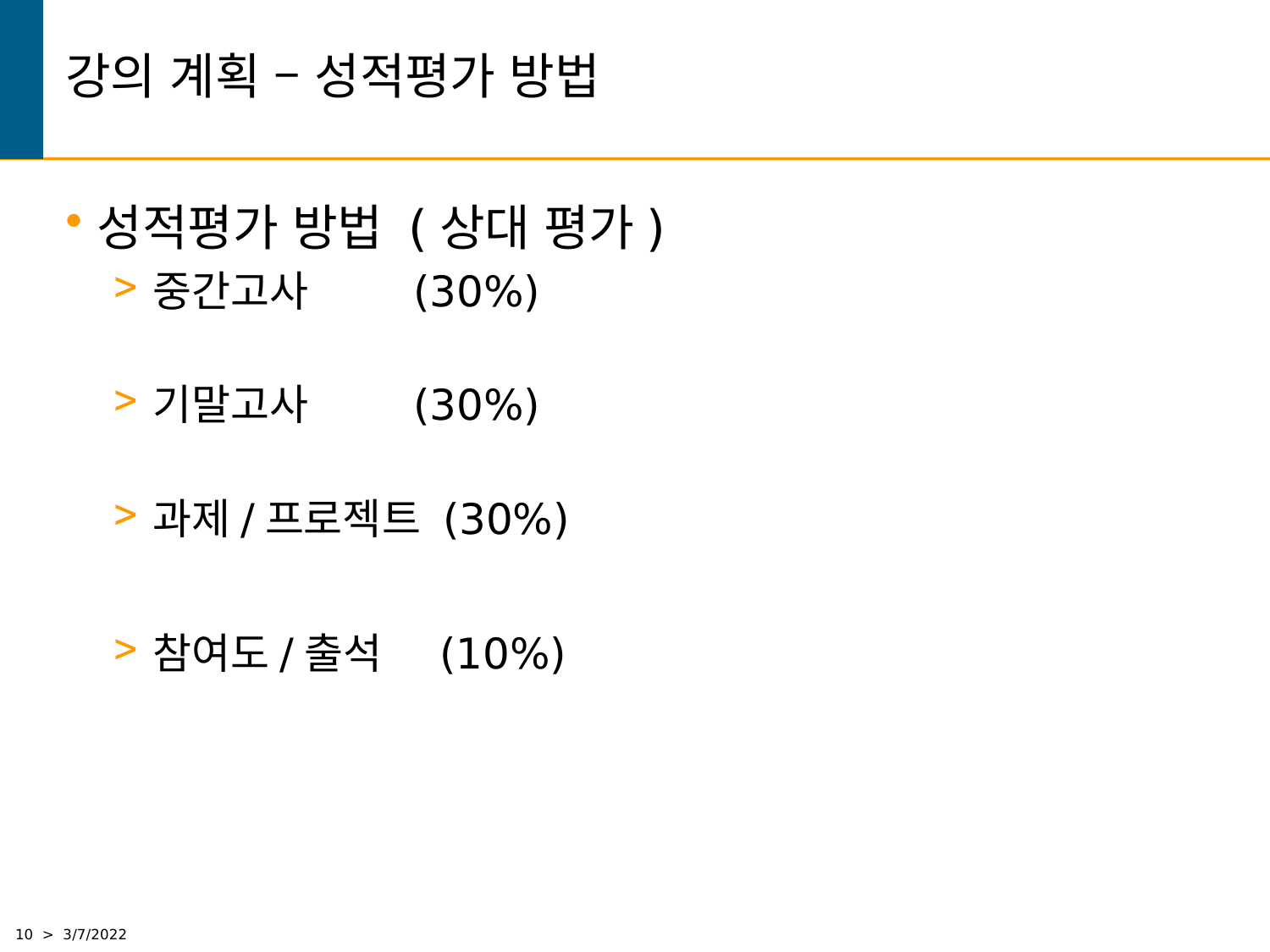

# 강의 계획 – 성적평가 방법
성적평가 방법 (상대 평가)
중간고사        (30%)

기말고사        (30%)

과제/프로젝트 (30%)

참여도/출석    (10%)

10  >  3/7/2022